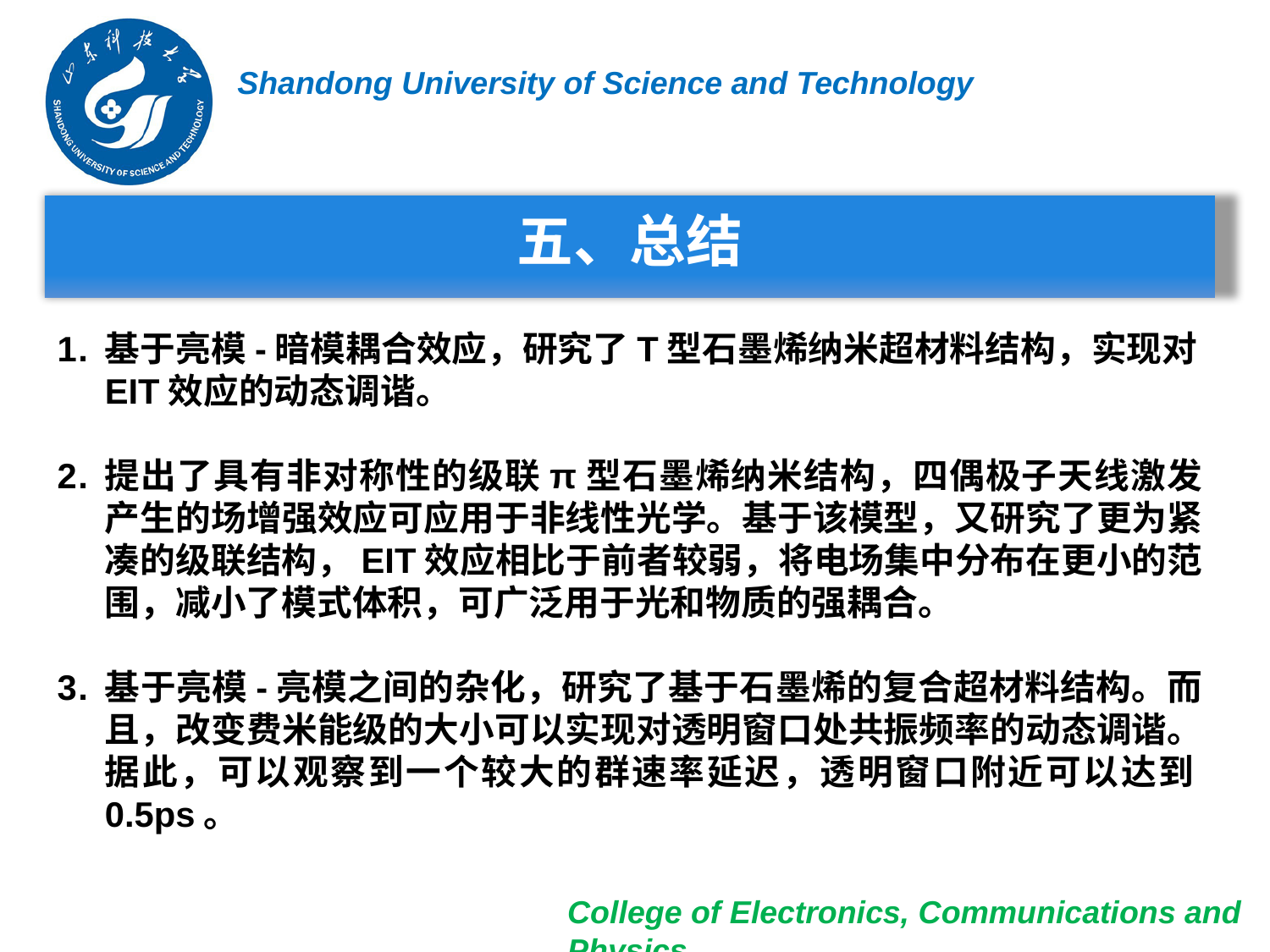

五、总结
基于亮模-暗模耦合效应，研究了T型石墨烯纳米超材料结构，实现对EIT效应的动态调谐。

提出了具有非对称性的级联π型石墨烯纳米结构，四偶极子天线激发产生的场增强效应可应用于非线性光学。基于该模型，又研究了更为紧凑的级联结构，EIT效应相比于前者较弱，将电场集中分布在更小的范围，减小了模式体积，可广泛用于光和物质的强耦合。

基于亮模-亮模之间的杂化，研究了基于石墨烯的复合超材料结构。而且，改变费米能级的大小可以实现对透明窗口处共振频率的动态调谐。据此，可以观察到一个较大的群速率延迟，透明窗口附近可以达到0.5ps。